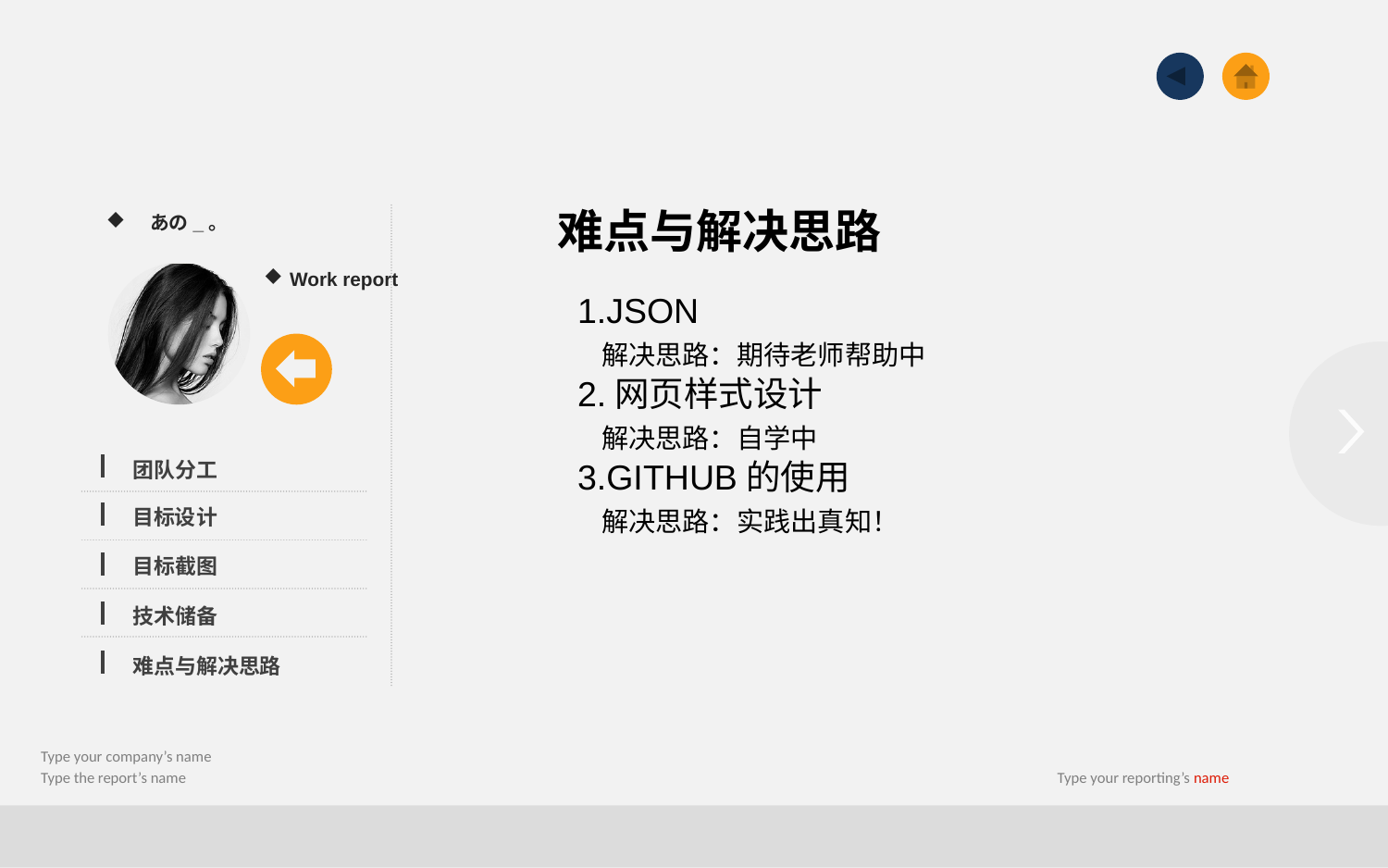

难点与解决思路
あの_。

Work report

1.JSON
  解决思路：期待老师帮助中
2.网页样式设计
  解决思路：自学中
3.GITHUB的使用
  解决思路：实践出真知！

团队分工
目标设计
目标截图
技术储备
难点与解决思路